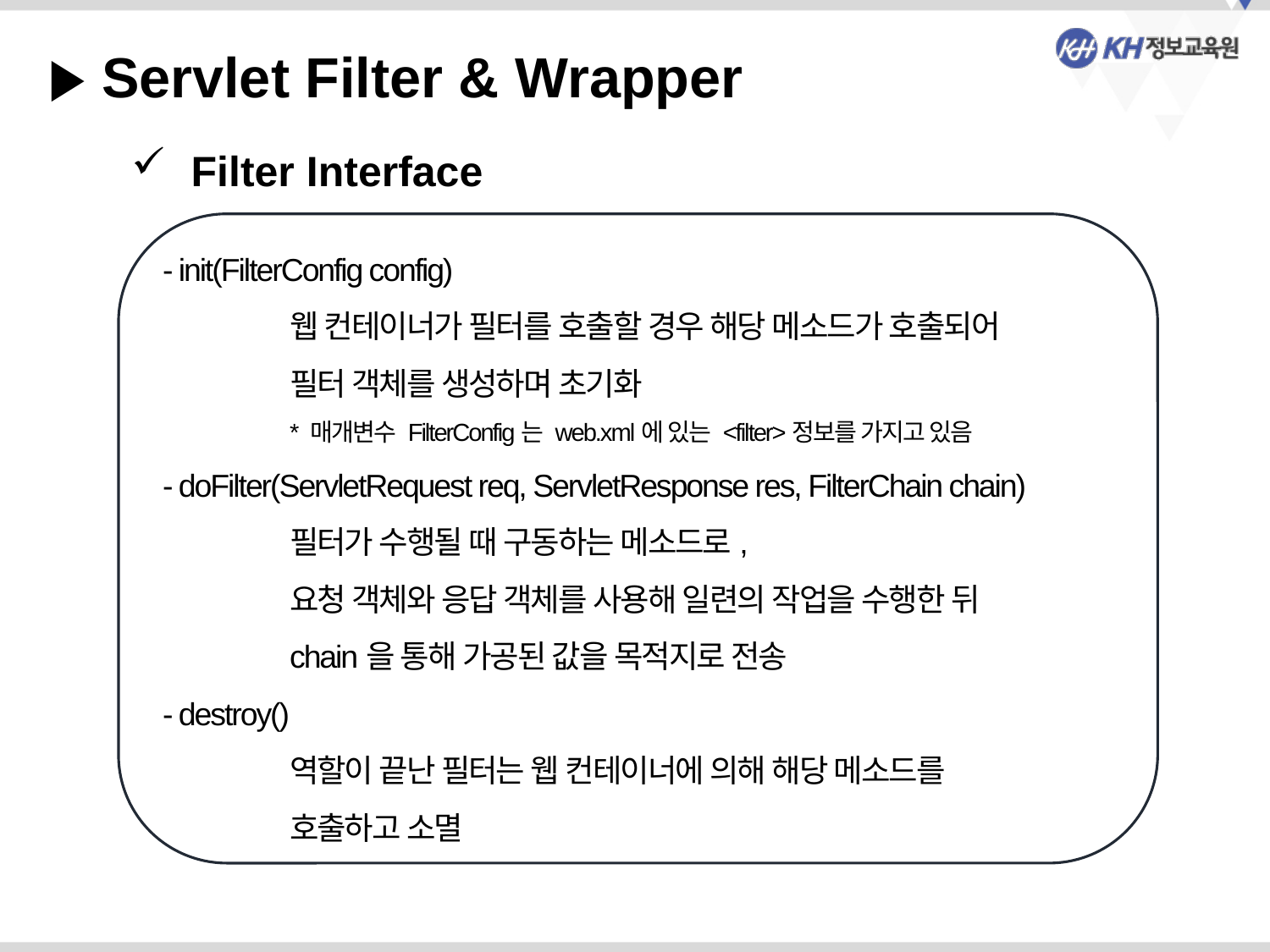

▶ Servlet Filter & Wrapper
 Filter Interface
- init(FilterConfig config)
	웹 컨테이너가 필터를 호출할 경우 해당 메소드가 호출되어
	필터 객체를 생성하며 초기화
	* 매개변수 FilterConfig는 web.xml에 있는 <filter>정보를 가지고 있음
- doFilter(ServletRequest req, ServletResponse res, FilterChain chain)
	필터가 수행될 때 구동하는 메소드로,
	요청 객체와 응답 객체를 사용해 일련의 작업을 수행한 뒤
	chain을 통해 가공된 값을 목적지로 전송
- destroy()
	역할이 끝난 필터는 웹 컨테이너에 의해 해당 메소드를
	호출하고 소멸